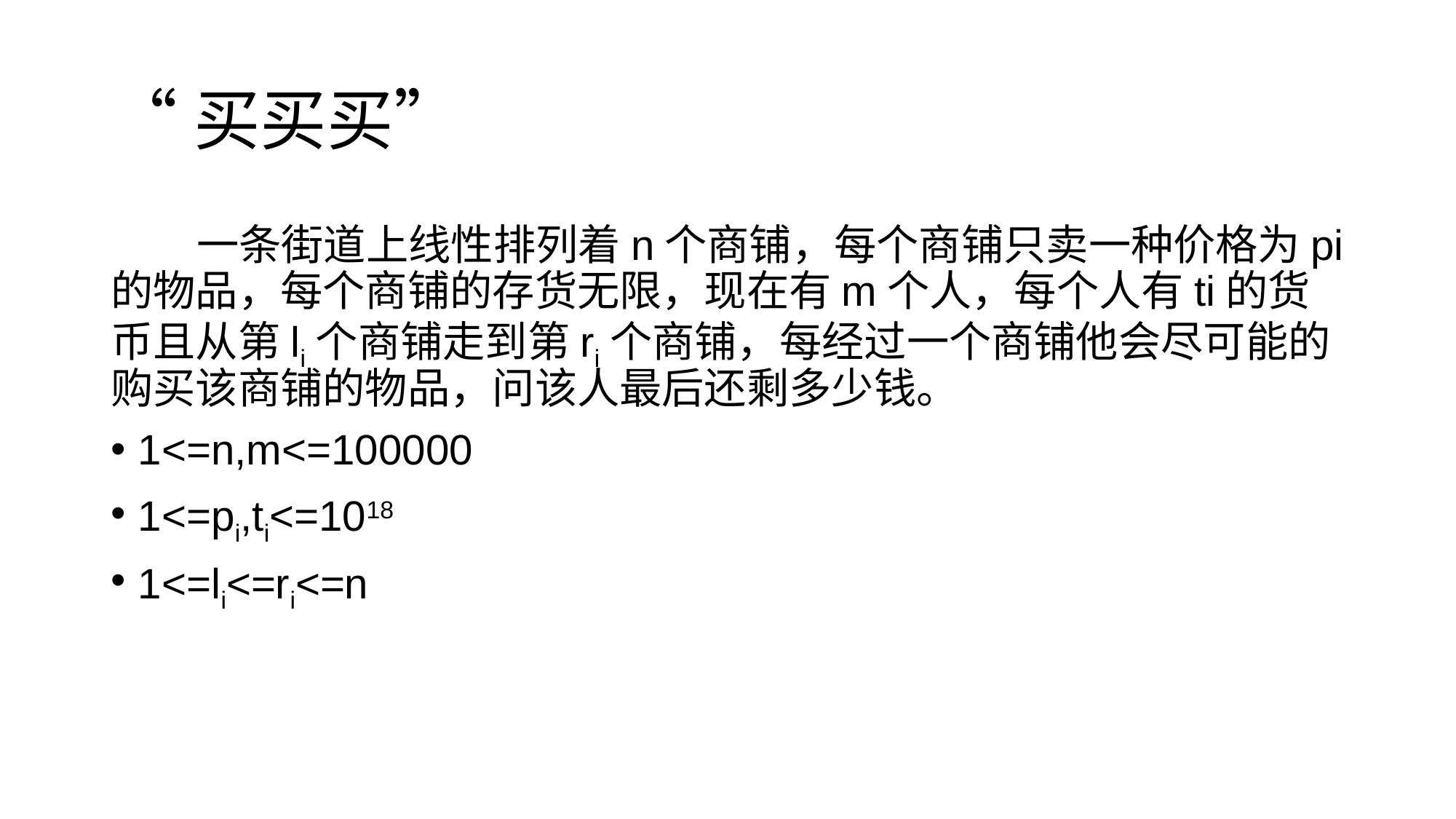

# “买买买”
        一条街道上线性排列着n个商铺，每个商铺只卖一种价格为pi的物品，每个商铺的存货无限，现在有m个人，每个人有ti的货币且从第li个商铺走到第ri个商铺，每经过一个商铺他会尽可能的购买该商铺的物品，问该人最后还剩多少钱。
1<=n,m<=100000
1<=pi,ti<=1018
1<=li<=ri<=n